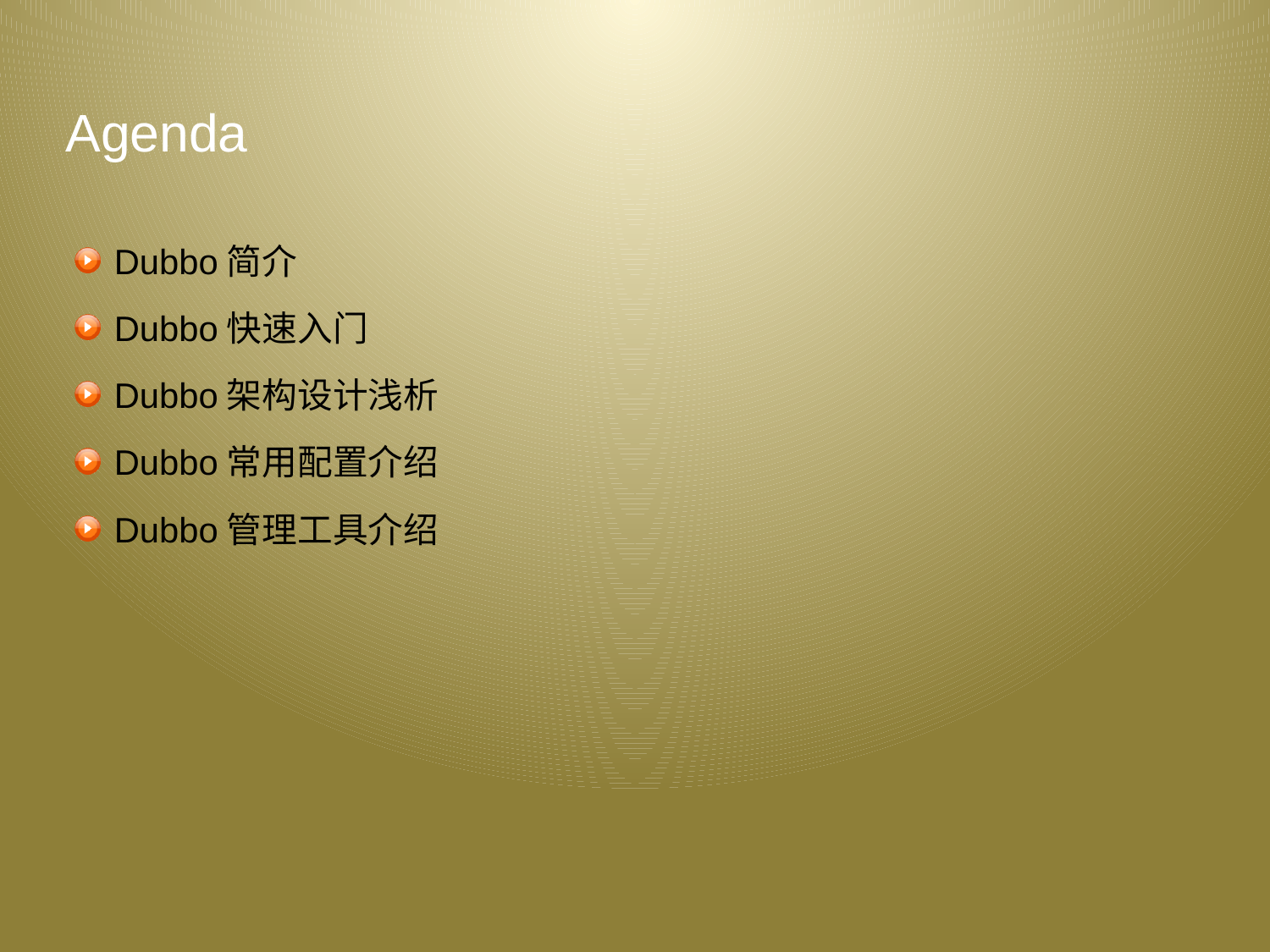

# Agenda
Dubbo简介
Dubbo快速入门
Dubbo架构设计浅析
Dubbo常用配置介绍
Dubbo管理工具介绍